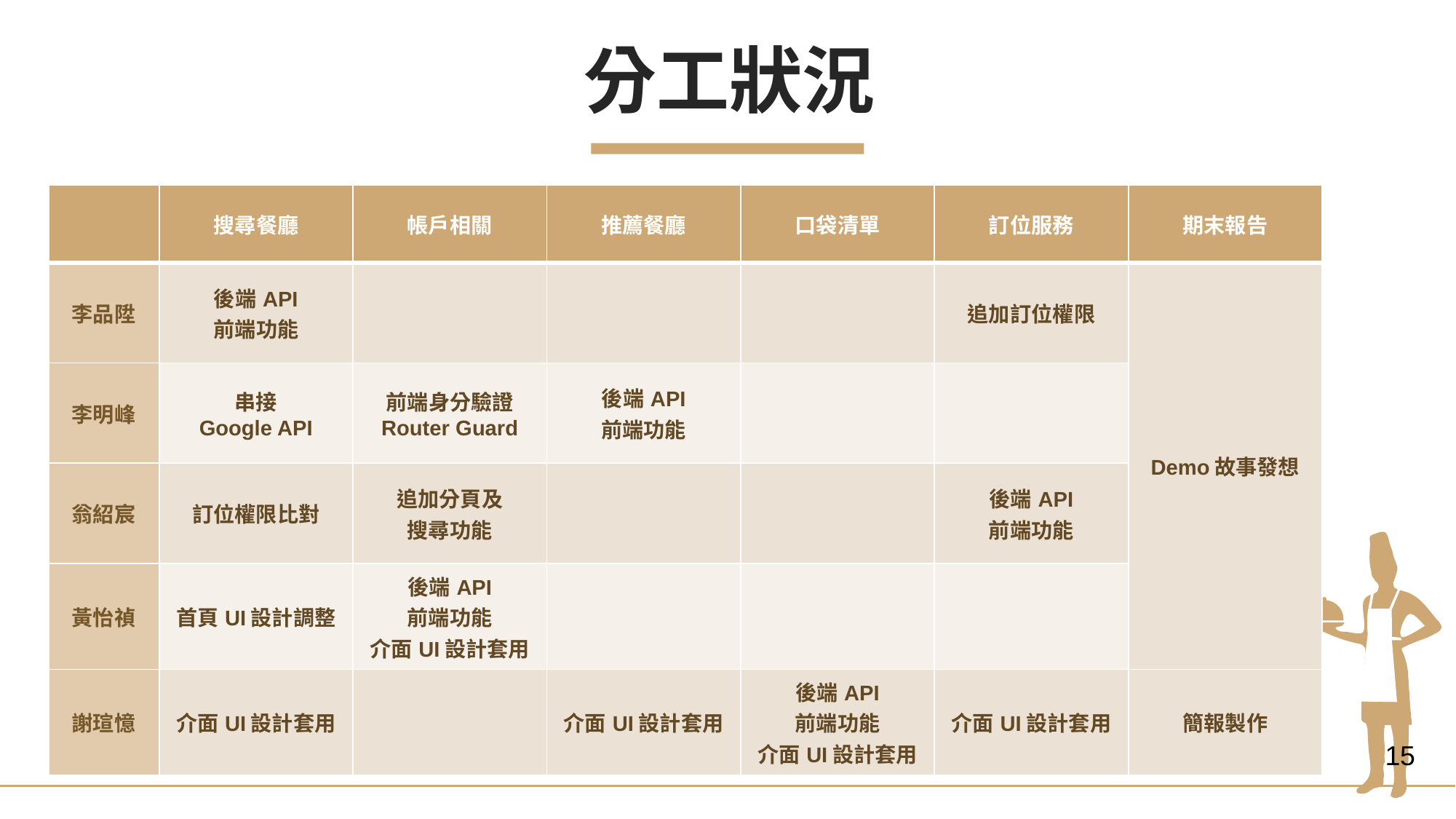

分工狀況
|  | 搜尋餐廳 | 帳戶相關 | 推薦餐廳 | 口袋清單 | 訂位服務 | 期末報告 |
| --- | --- | --- | --- | --- | --- | --- |
| 李品陞 | 後端API 前端功能 |  |  |  | 追加訂位權限 | Demo故事發想 |
| 李明峰 | 串接 Google API | 前端身分驗證 Router Guard | 後端API 前端功能 |  |  |  |
| 翁紹宸 | 訂位權限比對 | 追加分頁及 搜尋功能 |  |  | 後端API 前端功能 |  |
| 黃怡禎 | 首頁UI設計調整 | 後端API 前端功能 介面UI設計套用 |  |  |  |  |
| 謝瑄憶 | 介面UI設計套用 |  | 介面UI設計套用 | 後端API 前端功能 介面UI設計套用 | 介面UI設計套用 | 簡報製作 |
15